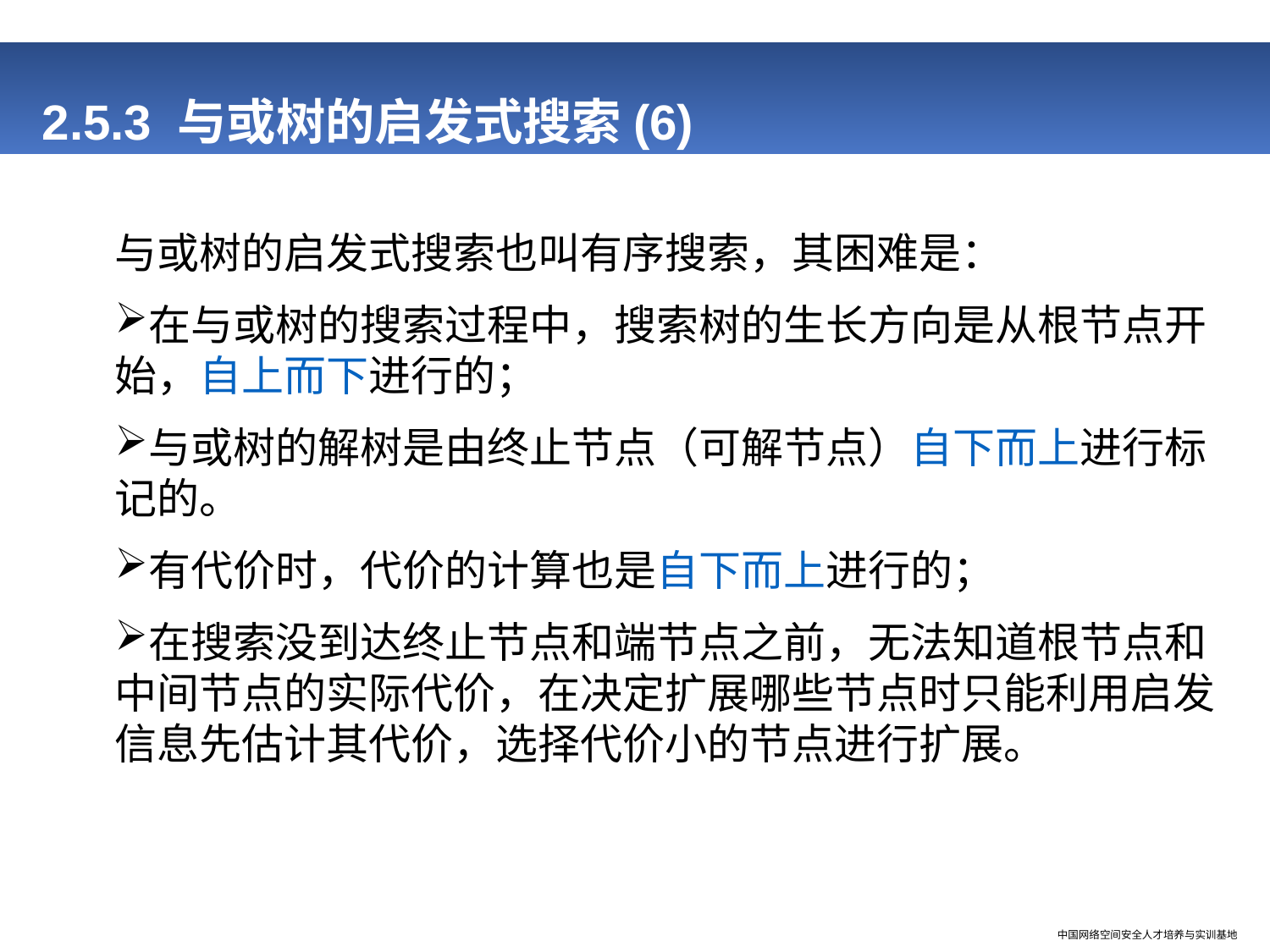

# 2.5.3 与或树的启发式搜索(6)
与或树的启发式搜索也叫有序搜索，其困难是：
在与或树的搜索过程中，搜索树的生长方向是从根节点开始，自上而下进行的；
与或树的解树是由终止节点（可解节点）自下而上进行标记的。
有代价时，代价的计算也是自下而上进行的；
在搜索没到达终止节点和端节点之前，无法知道根节点和中间节点的实际代价，在决定扩展哪些节点时只能利用启发信息先估计其代价，选择代价小的节点进行扩展。